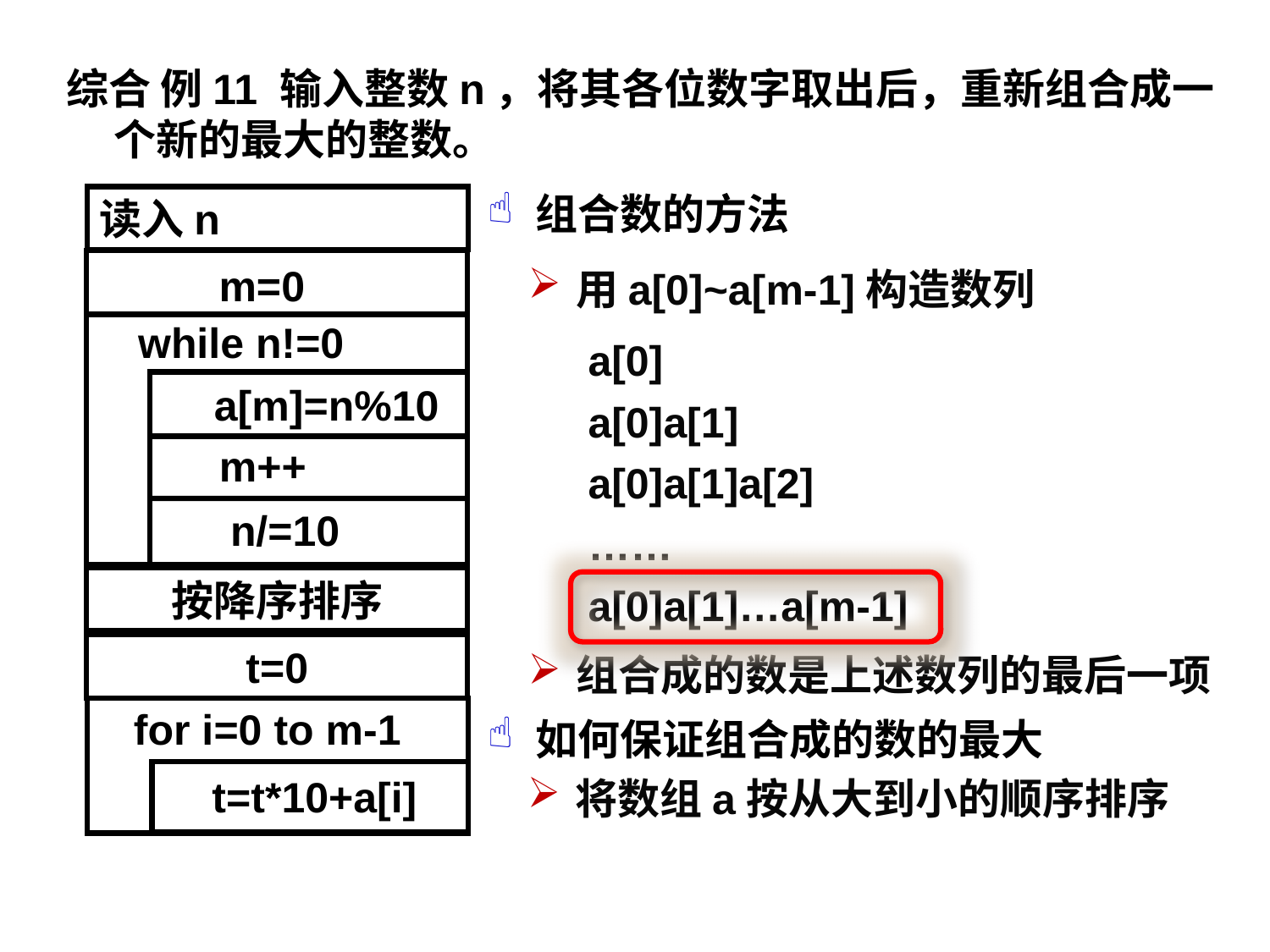

综合 例11 输入整数n，将其各位数字取出后，重新组合成一个新的最大的整数。
组合数的方法
读入n

m=0
用a[0]~a[m-1]构造数列
while n!=0

a[0]
a[0]a[1]
a[0]a[1]a[2]
……
a[0]a[1]…a[m-1]
    a[m]=n%10

m++
n/=10

按降序排序

t=0
组合成的数是上述数列的最后一项
for i=0 to m-1

如何保证组合成的数的最大

t=t*10+a[i]
将数组a按从大到小的顺序排序